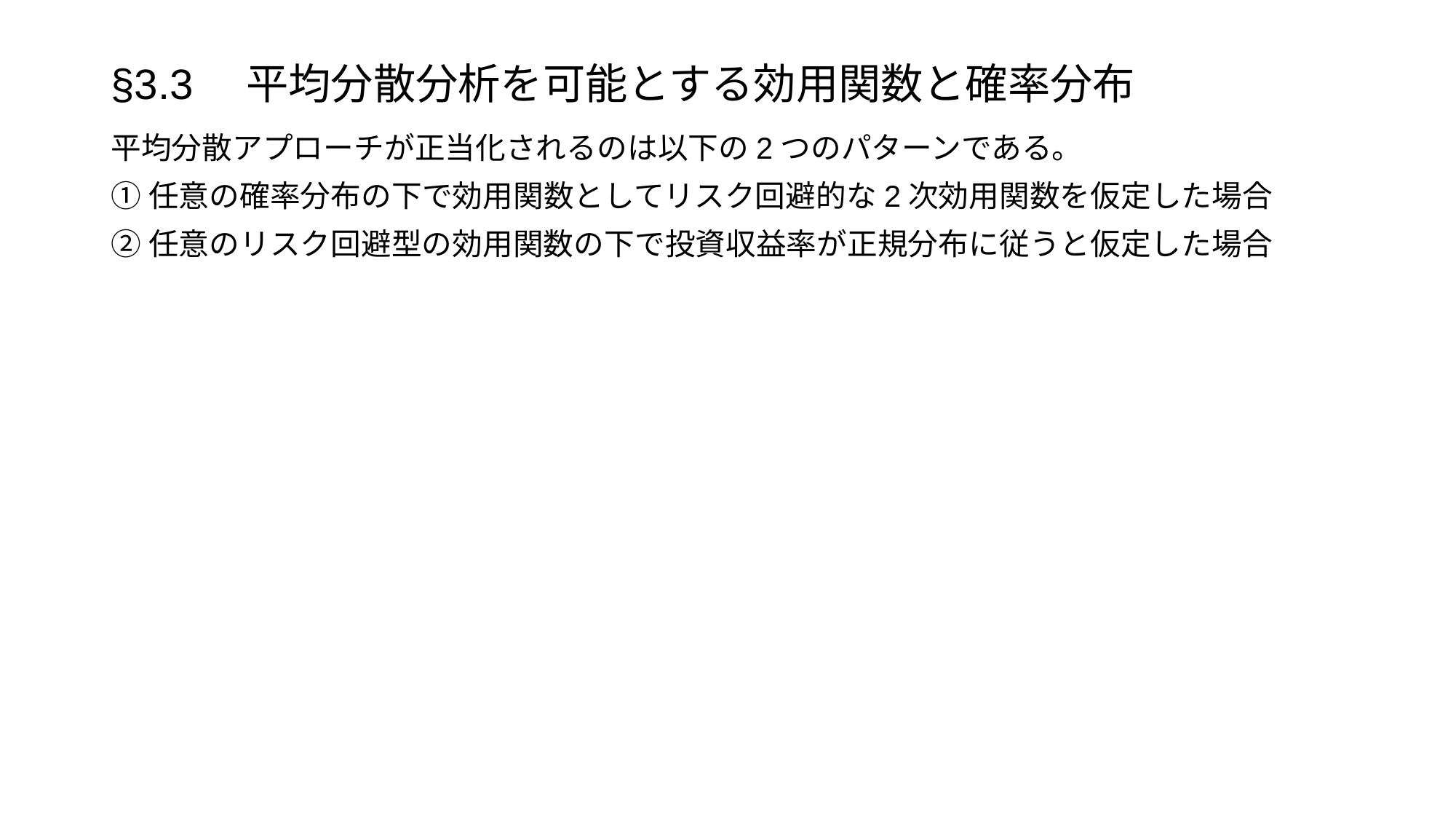

# §3.3　平均分散分析を可能とする効用関数と確率分布
平均分散アプローチが正当化されるのは以下の2つのパターンである。
①任意の確率分布の下で効用関数としてリスク回避的な2次効用関数を仮定した場合
②任意のリスク回避型の効用関数の下で投資収益率が正規分布に従うと仮定した場合